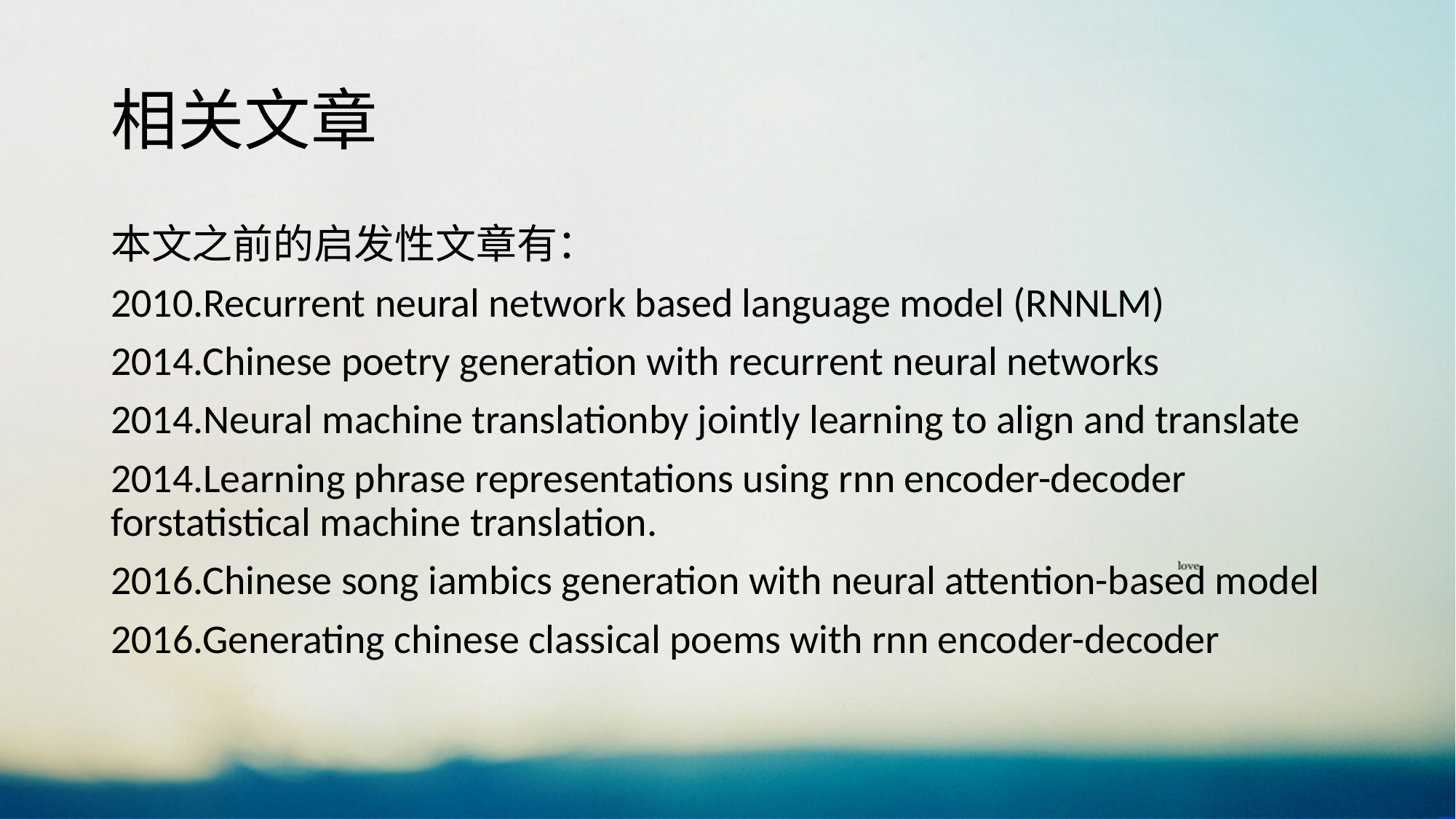

# 相关文章
本文之前的启发性文章有：
2010.Recurrent neural network based language model (RNNLM)
2014.Chinese poetry generation with recurrent neural networks
2014.Neural machine translationby jointly learning to align and translate
2014.Learning phrase representations using rnn encoder-decoder forstatistical machine translation.
2016.Chinese song iambics generation with neural attention-based model
2016.Generating chinese classical poems with rnn encoder-decoder